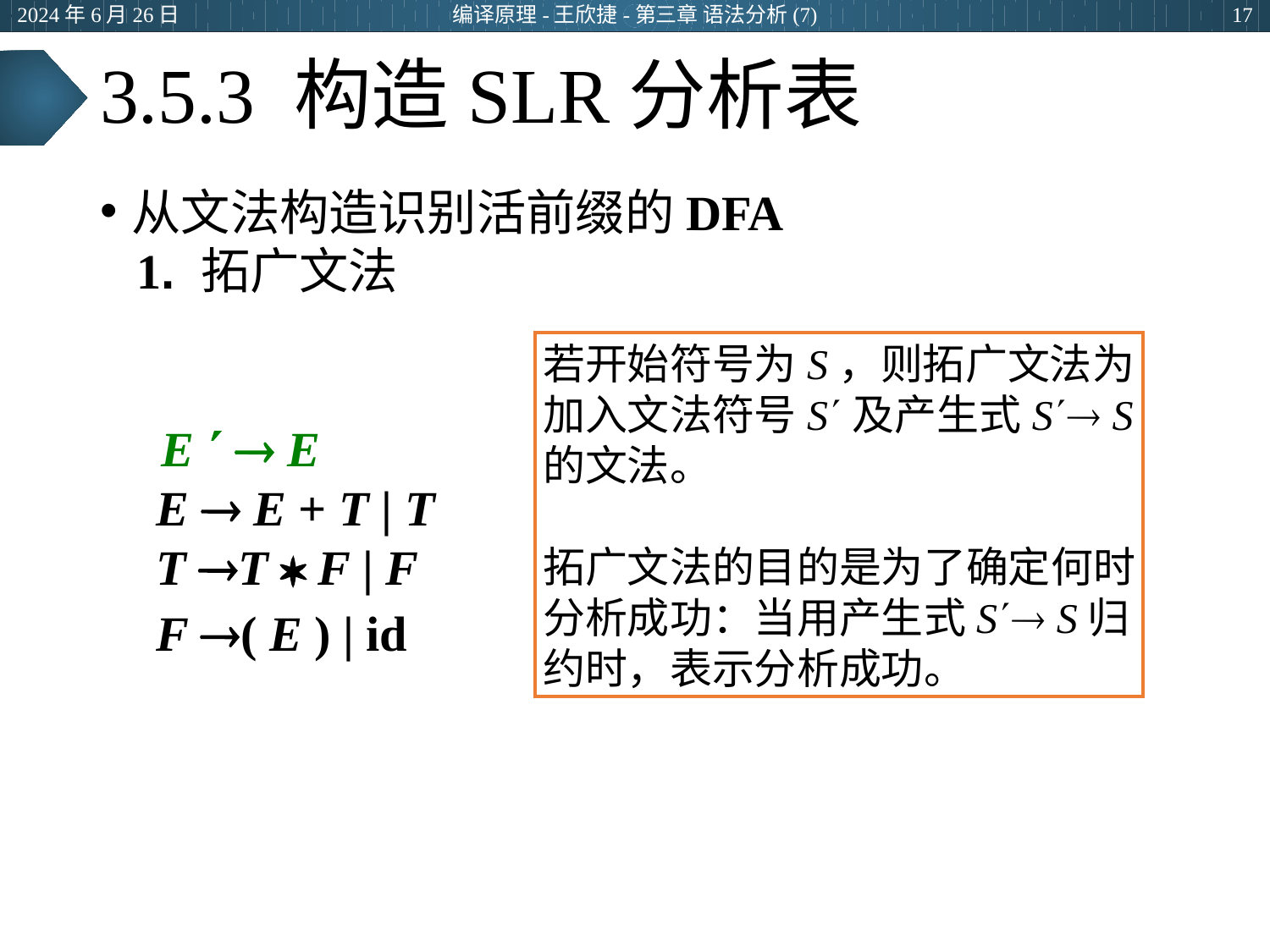

2024年6月26日
编译原理-王欣捷-第三章 语法分析(7)
17
# 3.5.3 构造SLR分析表
从文法构造识别活前缀的DFA
   1. 拓广文法

     E ′ → E
	  E → E + T | T
	  T →T ∗ F | F
 	  F →( E ) | id
若开始符号为S，则拓广文法为
加入文法符号S′及产生式S′→ S
的文法。

拓广文法的目的是为了确定何时
分析成功：当用产生式S′→ S归
约时，表示分析成功。